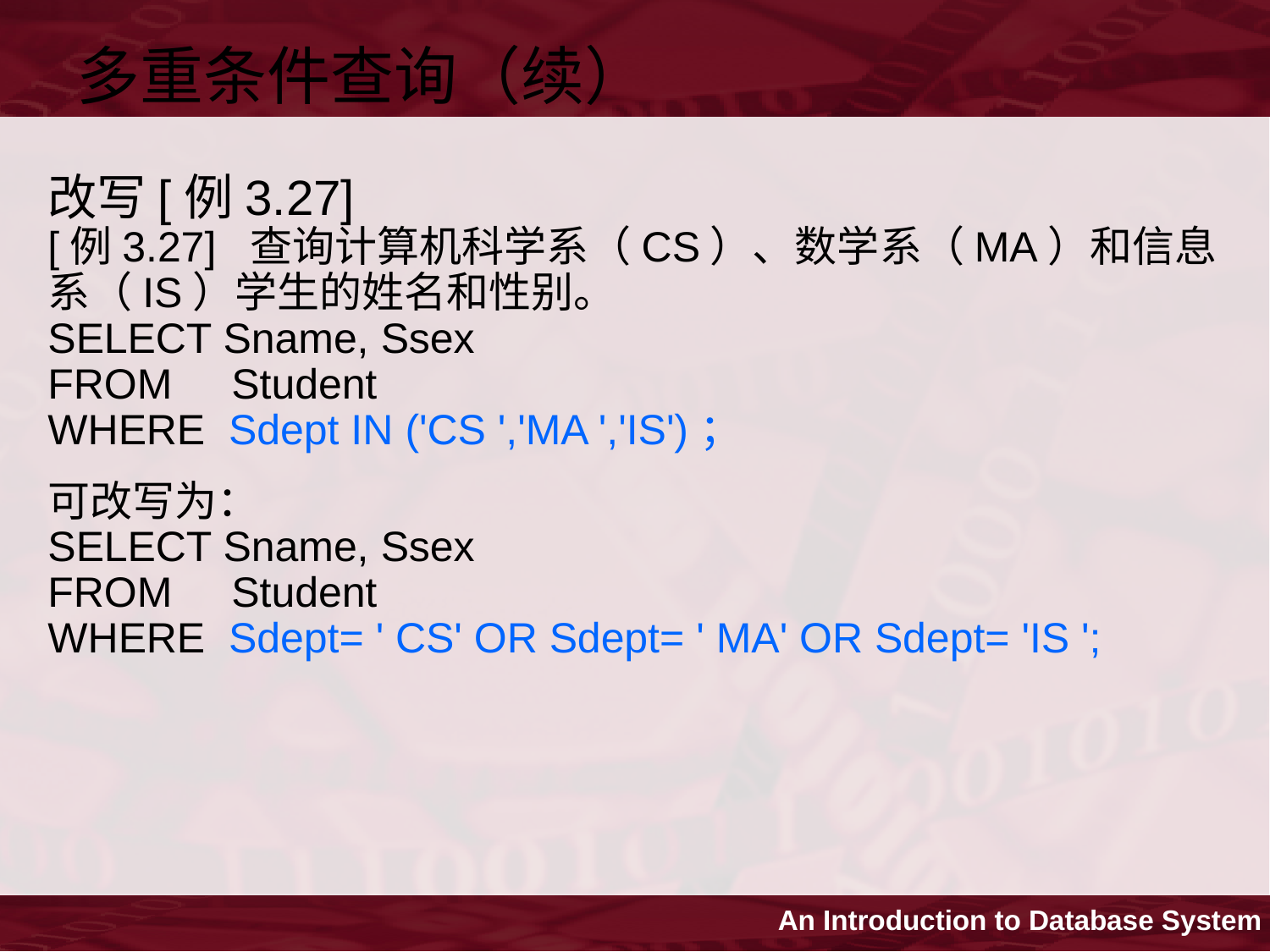

多重条件查询（续）
改写[例3.27]
[例3.27]  查询计算机科学系（CS）、数学系（MA）和信息系（IS）学生的姓名和性别。
SELECT Sname, Ssex
FROM     Student
WHERE  Sdept IN ('CS ','MA ','IS')；
可改写为：
SELECT Sname, Ssex
FROM     Student
WHERE  Sdept= ' CS' OR Sdept= ' MA' OR Sdept= 'IS ';